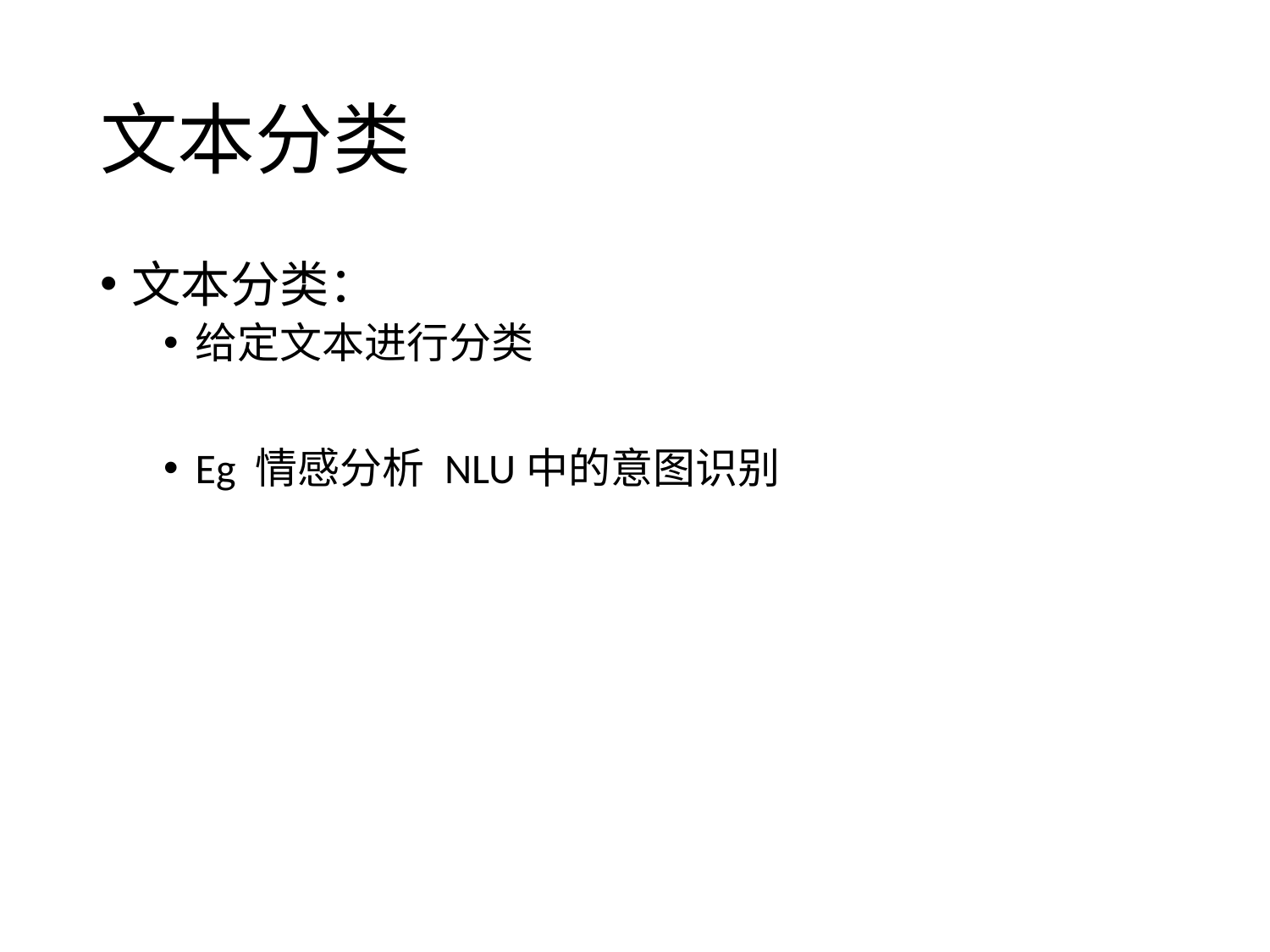

# 文本分类
文本分类：
给定文本进行分类

Eg 情感分析 NLU中的意图识别